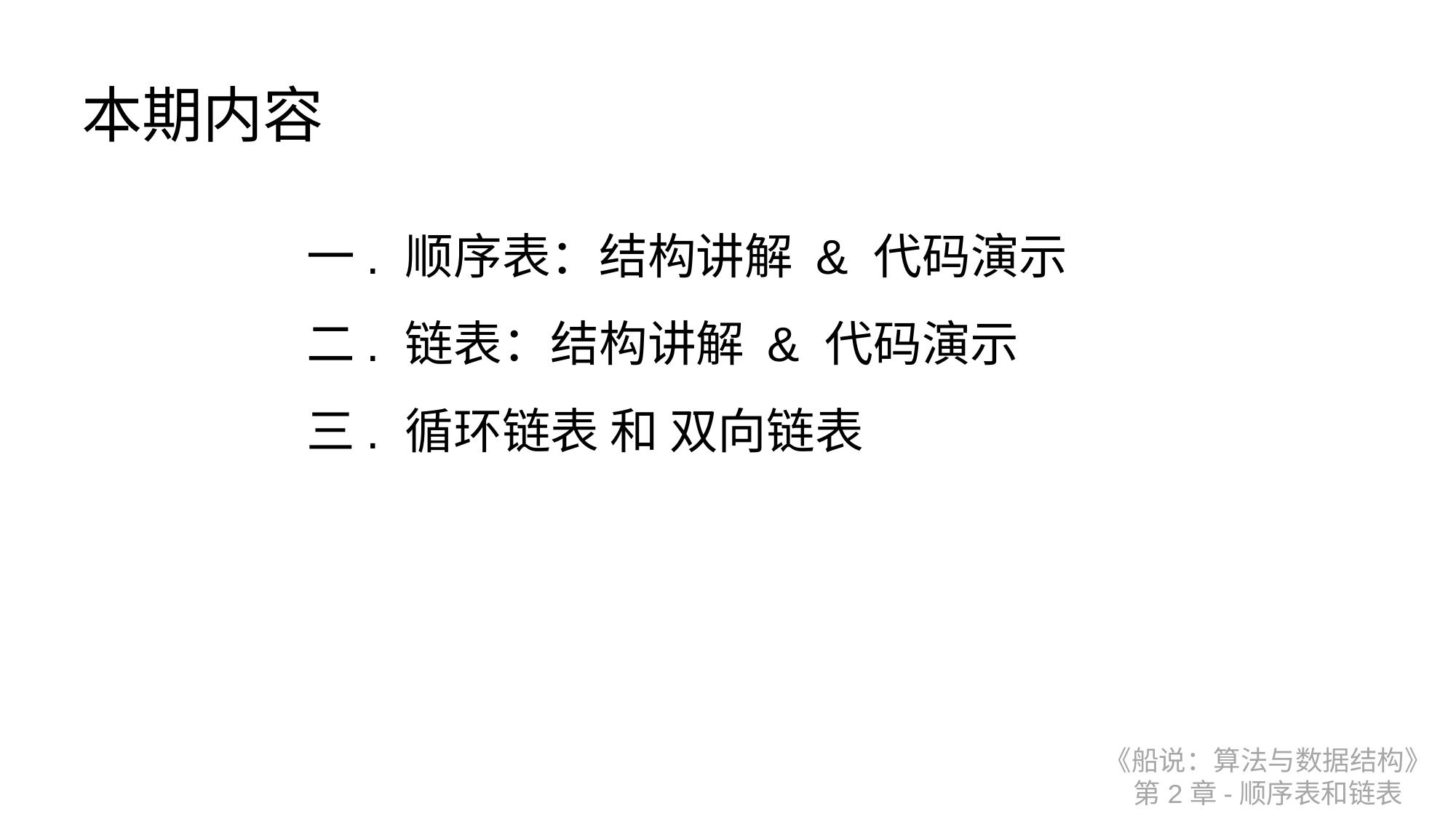

本期内容
一. 顺序表：结构讲解 & 代码演示
二. 链表：结构讲解 & 代码演示
三. 循环链表 和 双向链表